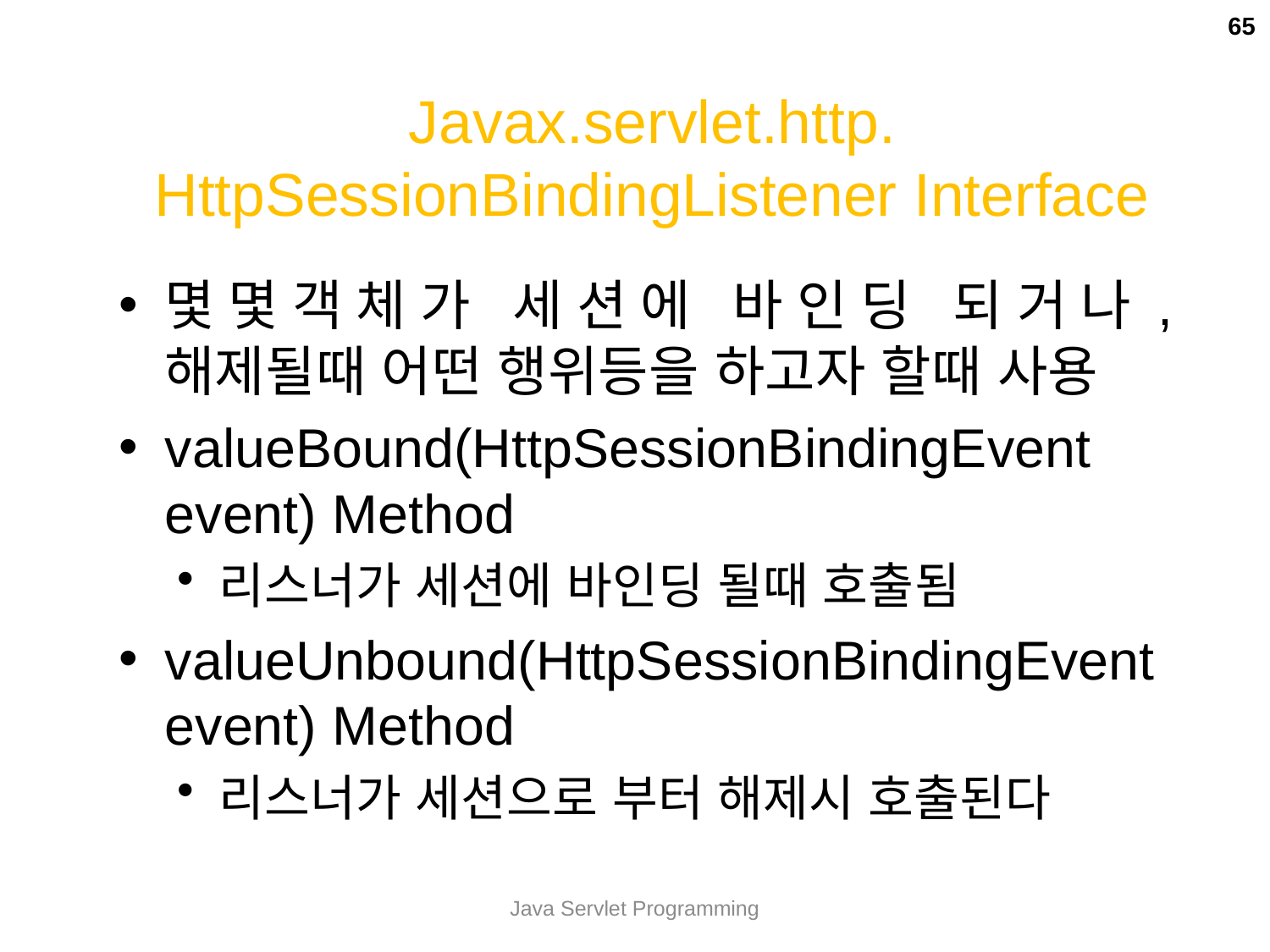

65
# Javax.servlet.http. HttpSessionBindingListener Interface
몇몇객체가 세션에 바인딩 되거나, 해제될때 어떤 행위등을 하고자 할때 사용
valueBound(HttpSessionBindingEvent event) Method
리스너가 세션에 바인딩 될때 호출됨
valueUnbound(HttpSessionBindingEvent event) Method
리스너가 세션으로 부터 해제시 호출된다

Java Servlet Programming